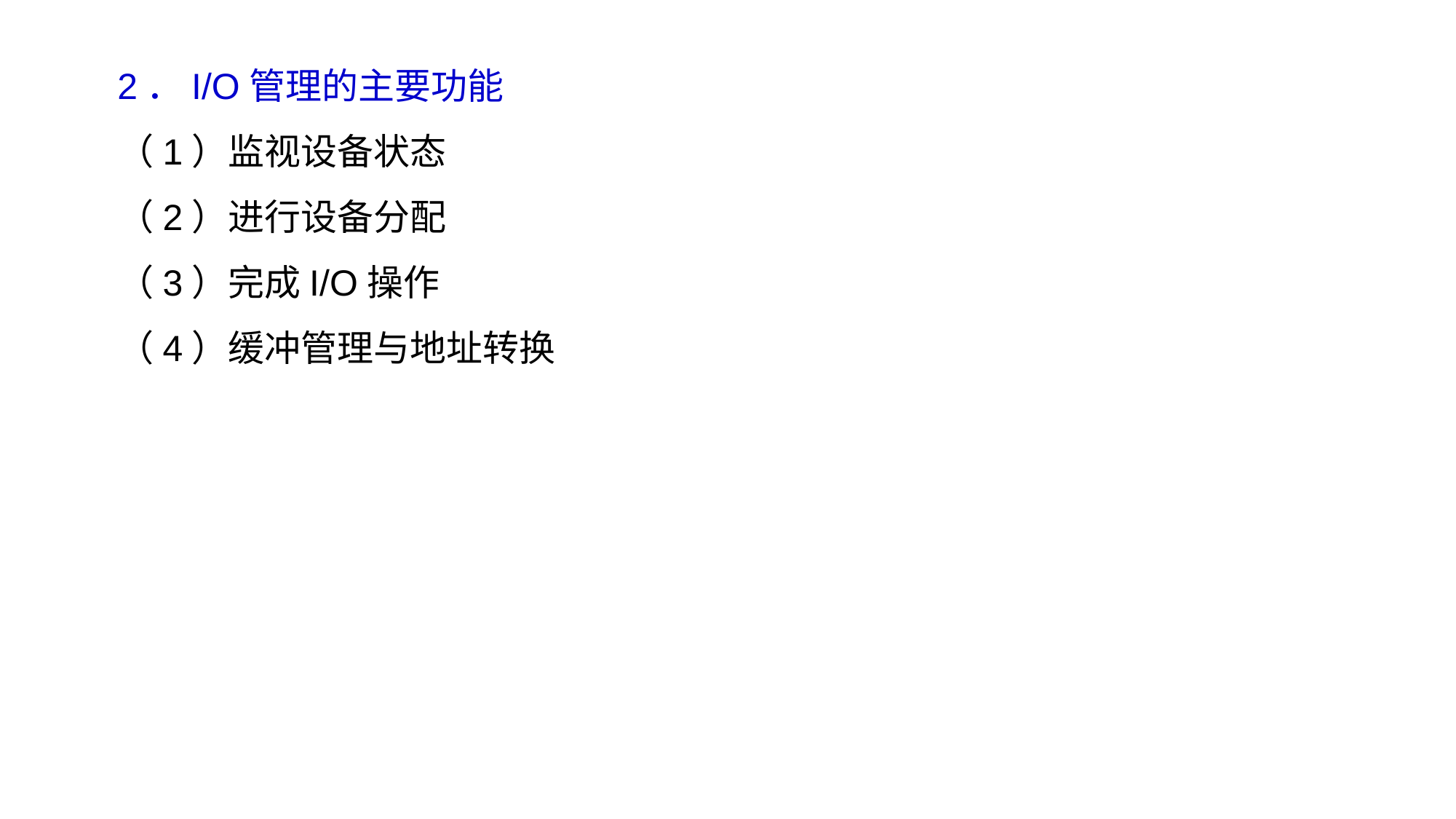

2．I/O管理的主要功能
（1）监视设备状态
（2）进行设备分配
（3）完成I/O操作
（4）缓冲管理与地址转换